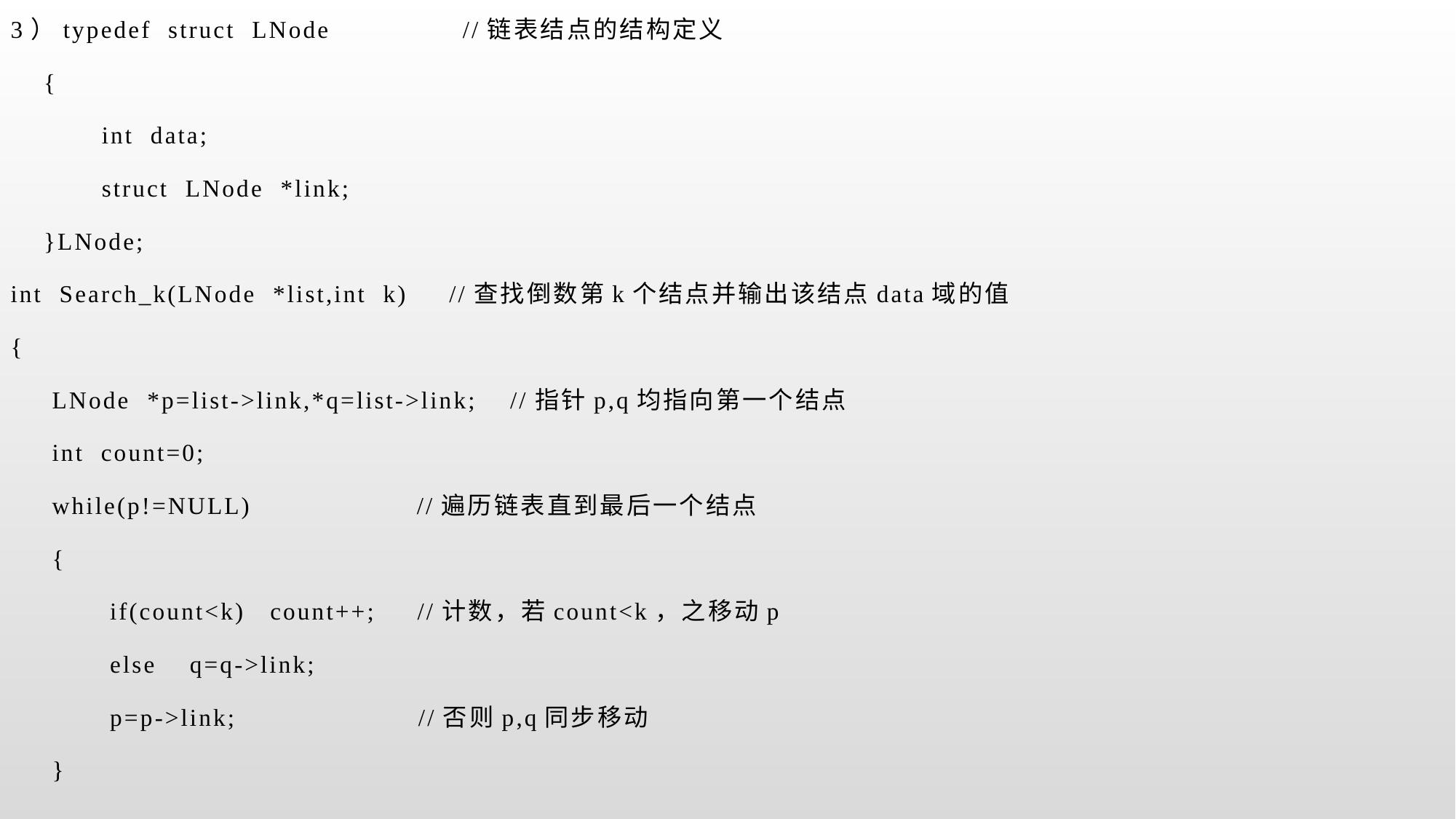

3）typedef  struct  LNode                //链表结点的结构定义
    {
           int  data;
           struct  LNode  *link;
    }LNode;
int  Search_k(LNode  *list,int  k)     //查找倒数第k个结点并输出该结点data域的值
{
     LNode  *p=list->link,*q=list->link;    //指针p,q均指向第一个结点
     int  count=0;
     while(p!=NULL)                    //遍历链表直到最后一个结点
     {
            if(count<k)   count++;     //计数，若count<k，之移动p
            else    q=q->link;
            p=p->link;                      //否则p,q同步移动
     }